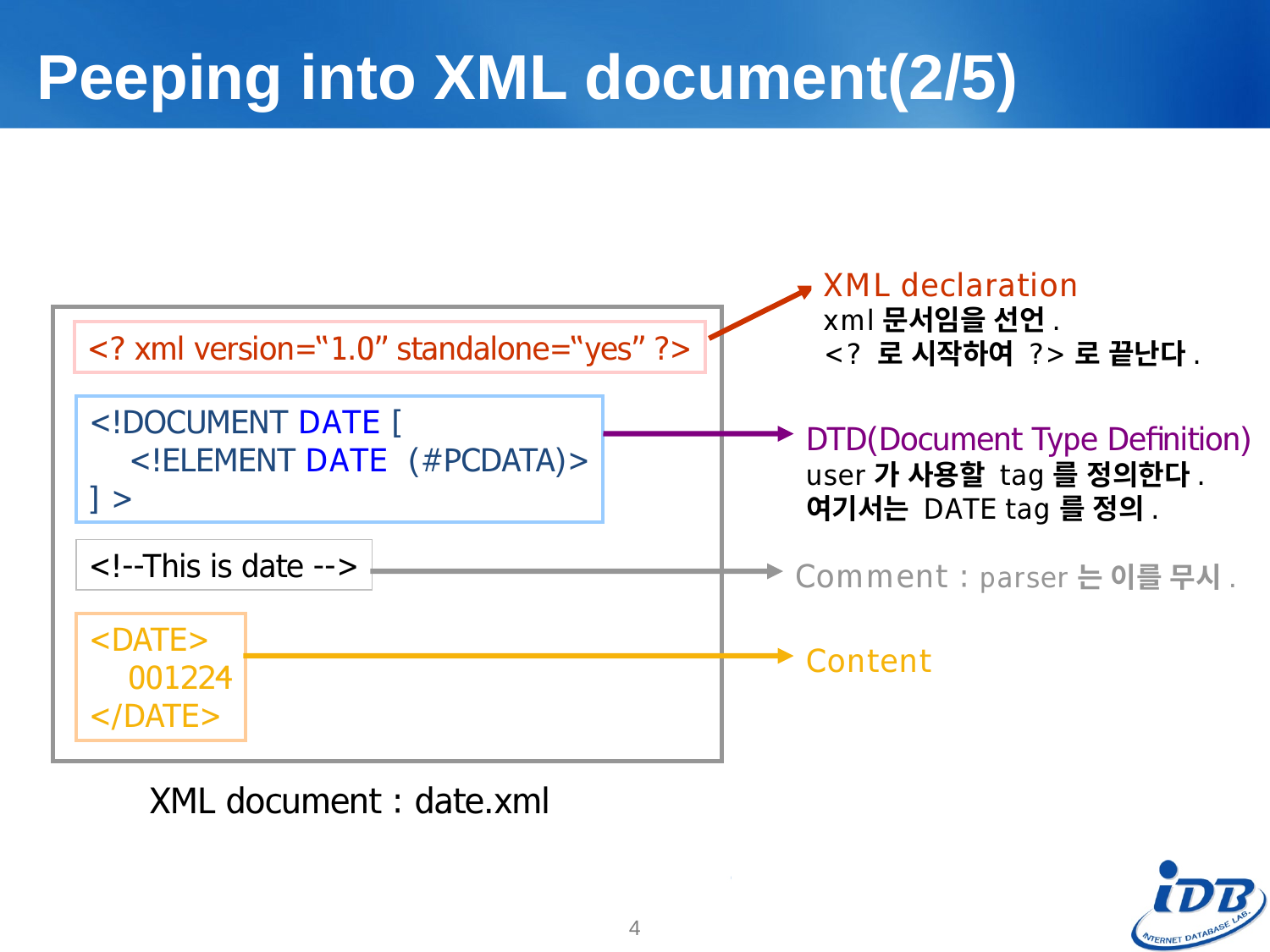

# Peeping into XML document(2/5)
XML declaration
xml문서임을 선언.
<? 로 시작하여 ?>로 끝난다.

<? xml version=“1.0” standalone=“yes” ?>
<!DOCUMENT DATE [
    <!ELEMENT DATE  (#PCDATA)>
] >
DTD(Document Type Definition)
user가 사용할 tag를 정의한다.
여기서는 DATE tag를 정의.

<!--This is date -->
Comment : parser는 이를 무시.

<DATE>
    001224
</DATE>
Content

XML document : date.xml
4